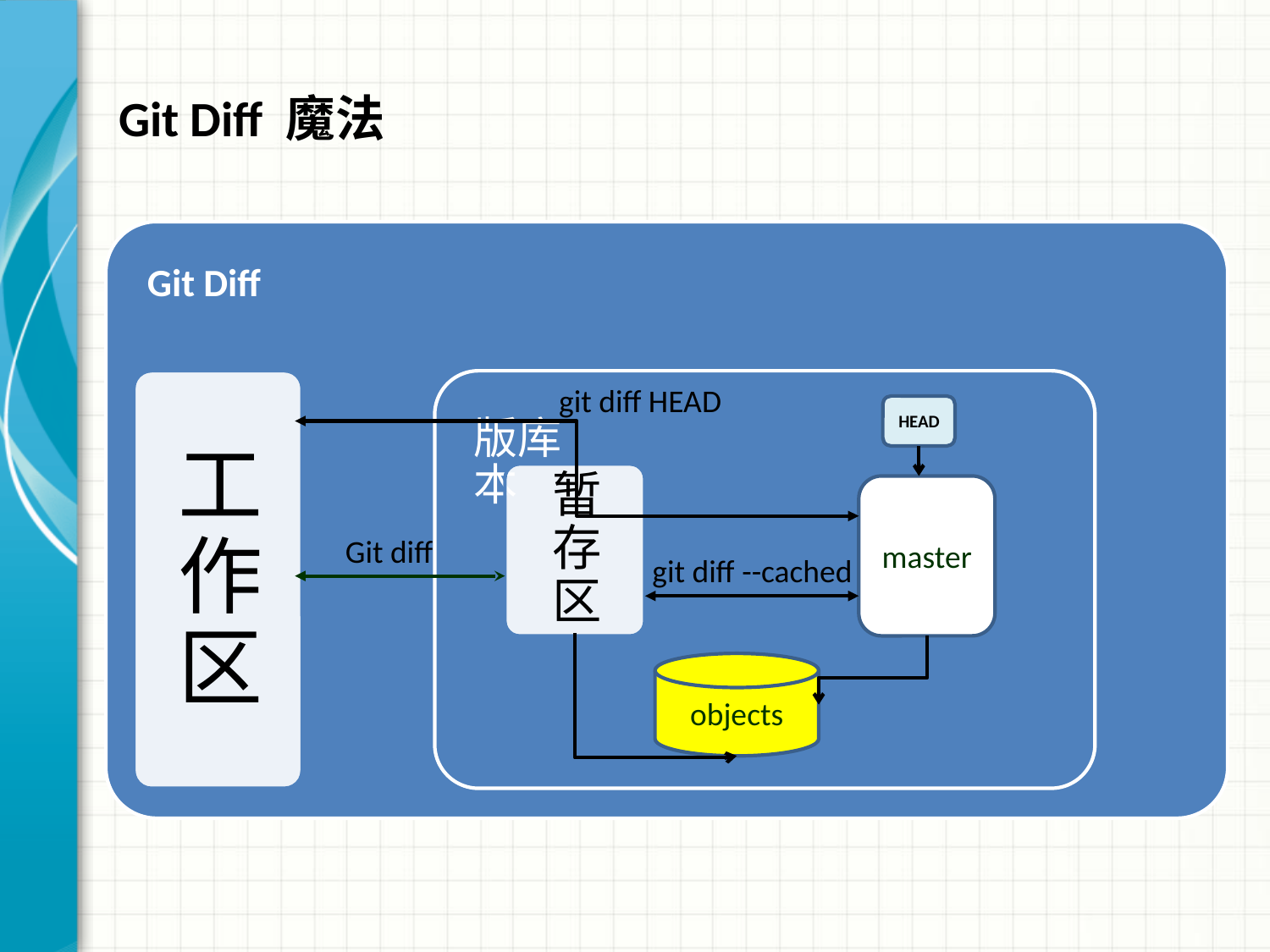

# Git Diff 魔法
Git Diff
工作区
版库
本
暂存区
git diff HEAD
HEAD
master
Git diff
git diff --cached
objects